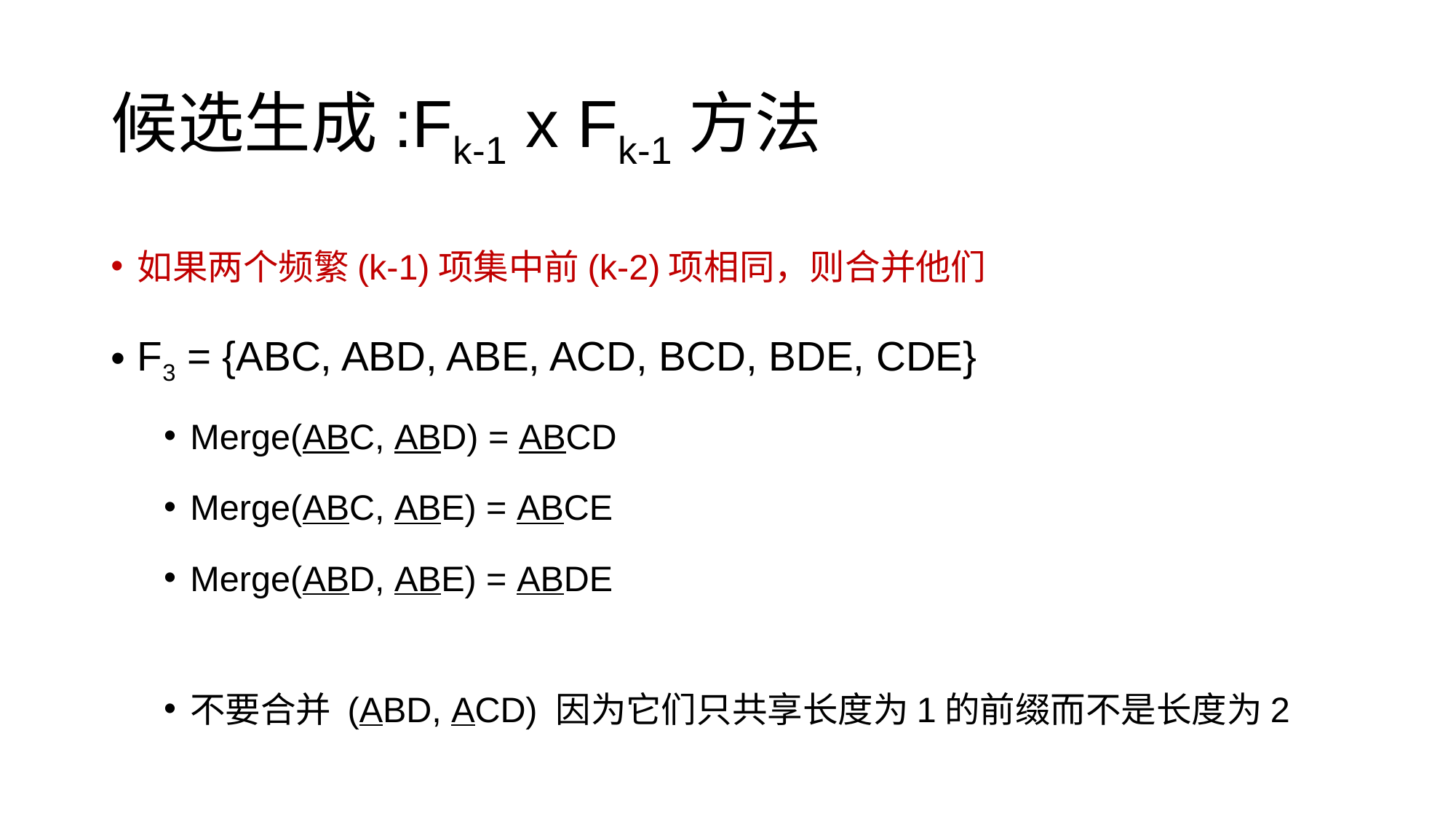

# 候选生成:Fk-1 x Fk-1方法
如果两个频繁(k-1)项集中前(k-2)项相同，则合并他们
F3 = {ABC, ABD, ABE, ACD, BCD, BDE, CDE}
Merge(ABC, ABD) = ABCD
Merge(ABC, ABE) = ABCE
Merge(ABD, ABE) = ABDE

不要合并 (ABD, ACD) 因为它们只共享长度为1的前缀而不是长度为2